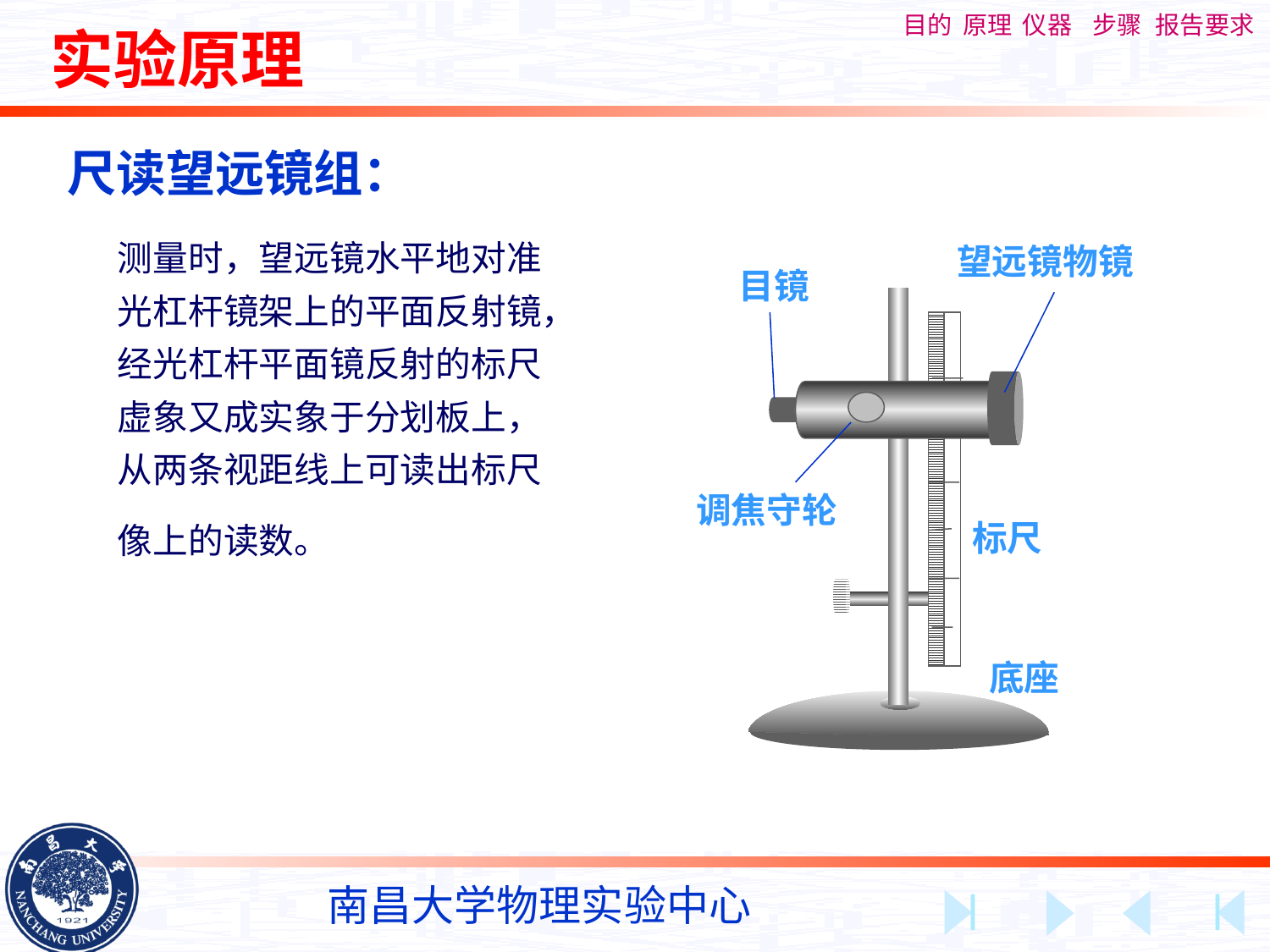

实验原理
尺读望远镜组：
测量时，望远镜水平地对准光杠杆镜架上的平面反射镜，经光杠杆平面镜反射的标尺虚象又成实象于分划板上，从两条视距线上可读出标尺像上的读数。
望远镜物镜
目镜

调焦守轮
标尺
底座